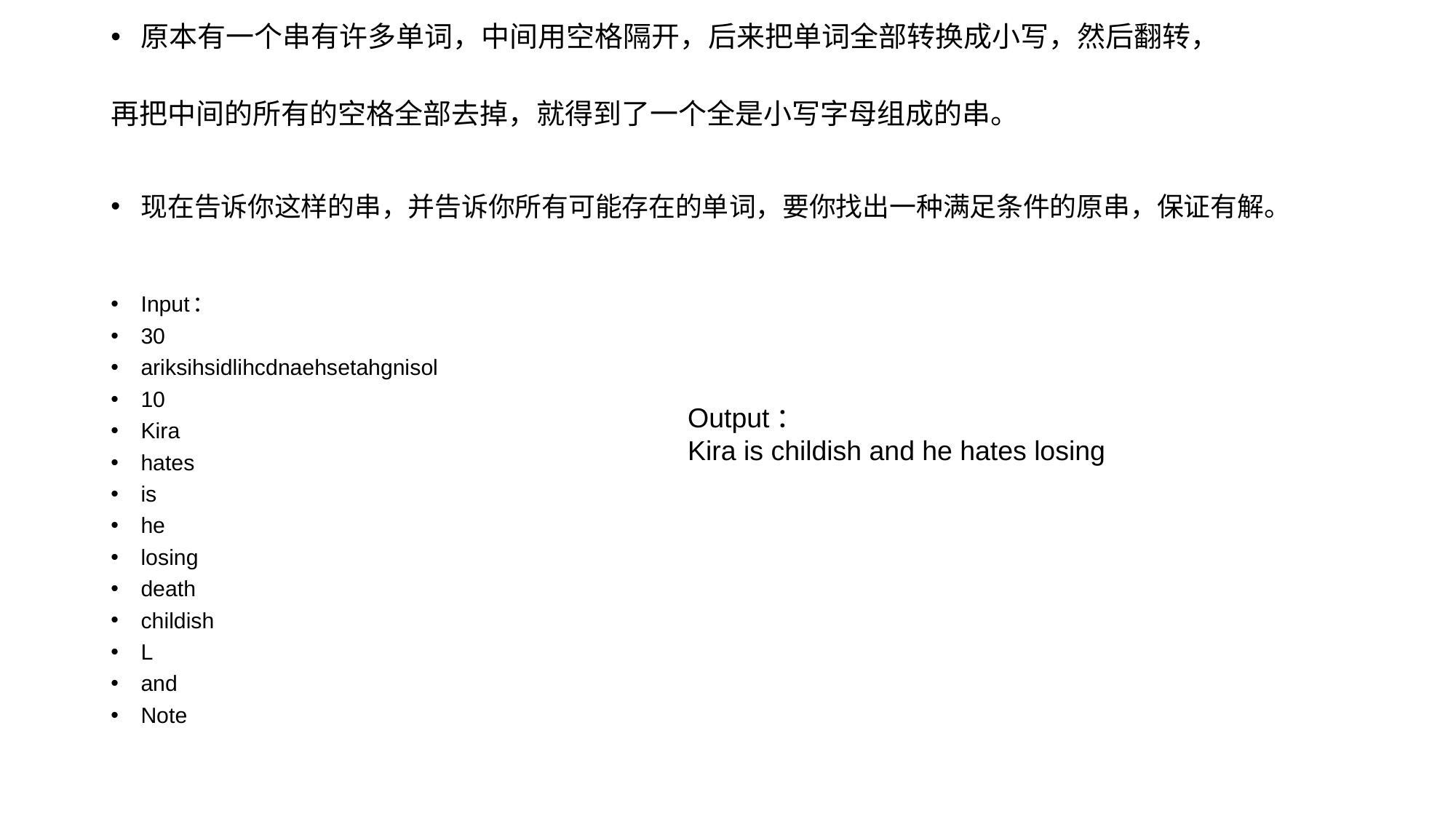

原本有一个串有许多单词，中间用空格隔开，后来把单词全部转换成小写，然后翻转，

再把中间的所有的空格全部去掉，就得到了一个全是小写字母组成的串。

现在告诉你这样的串，并告诉你所有可能存在的单词，要你找出一种满足条件的原串，保证有解。

Input：
30
ariksihsidlihcdnaehsetahgnisol
10
Kira
hates
is
he
losing
death
childish
L
and
Note

Output：
Kira is childish and he hates losing